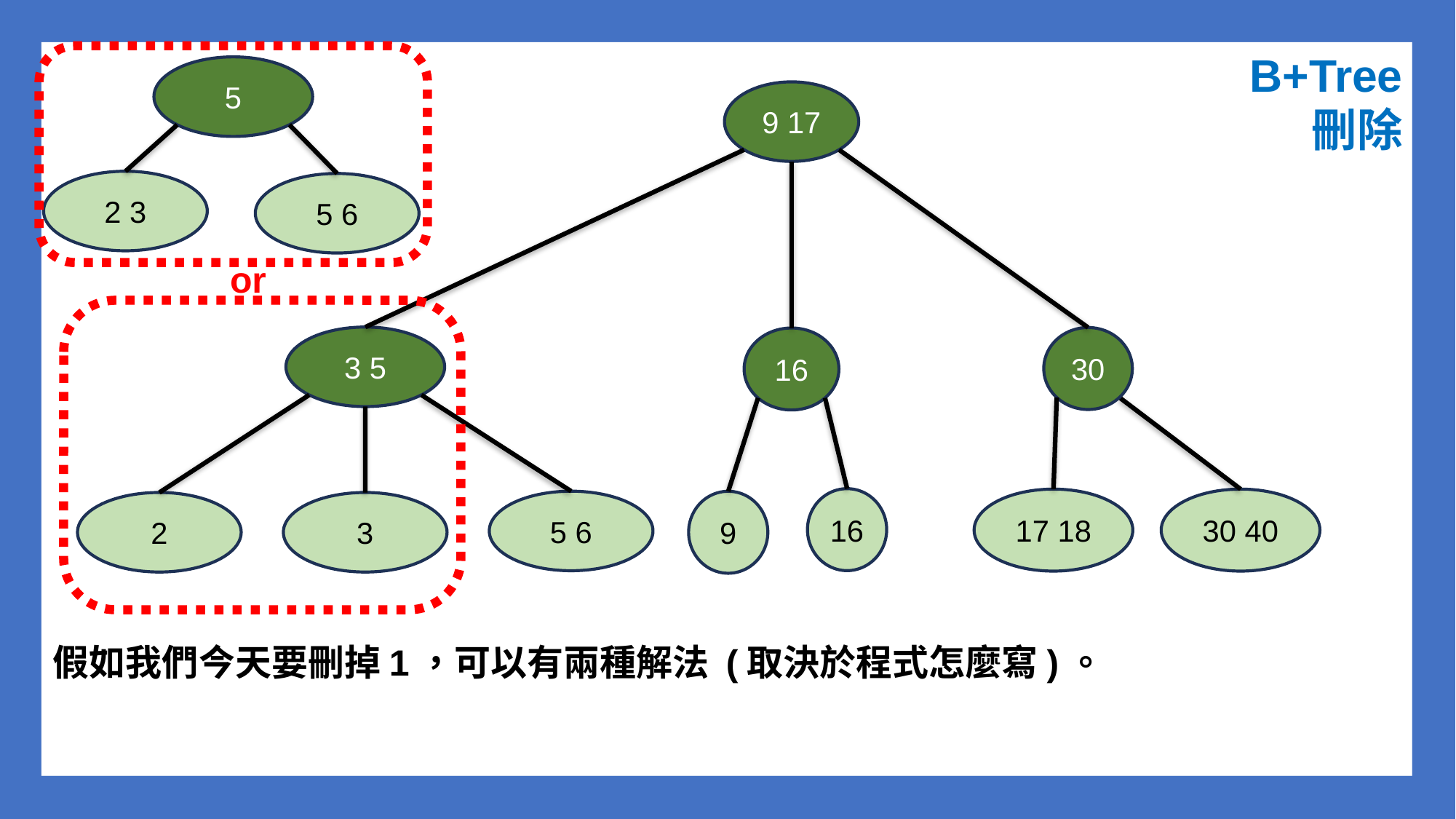

B+Tree
刪除

5
9 17
2 3
5 6
or

3 5
30
16
16
30 40
17 18
5 6
9
3
2
假如我們今天要刪掉1，可以有兩種解法 (取決於程式怎麼寫)。